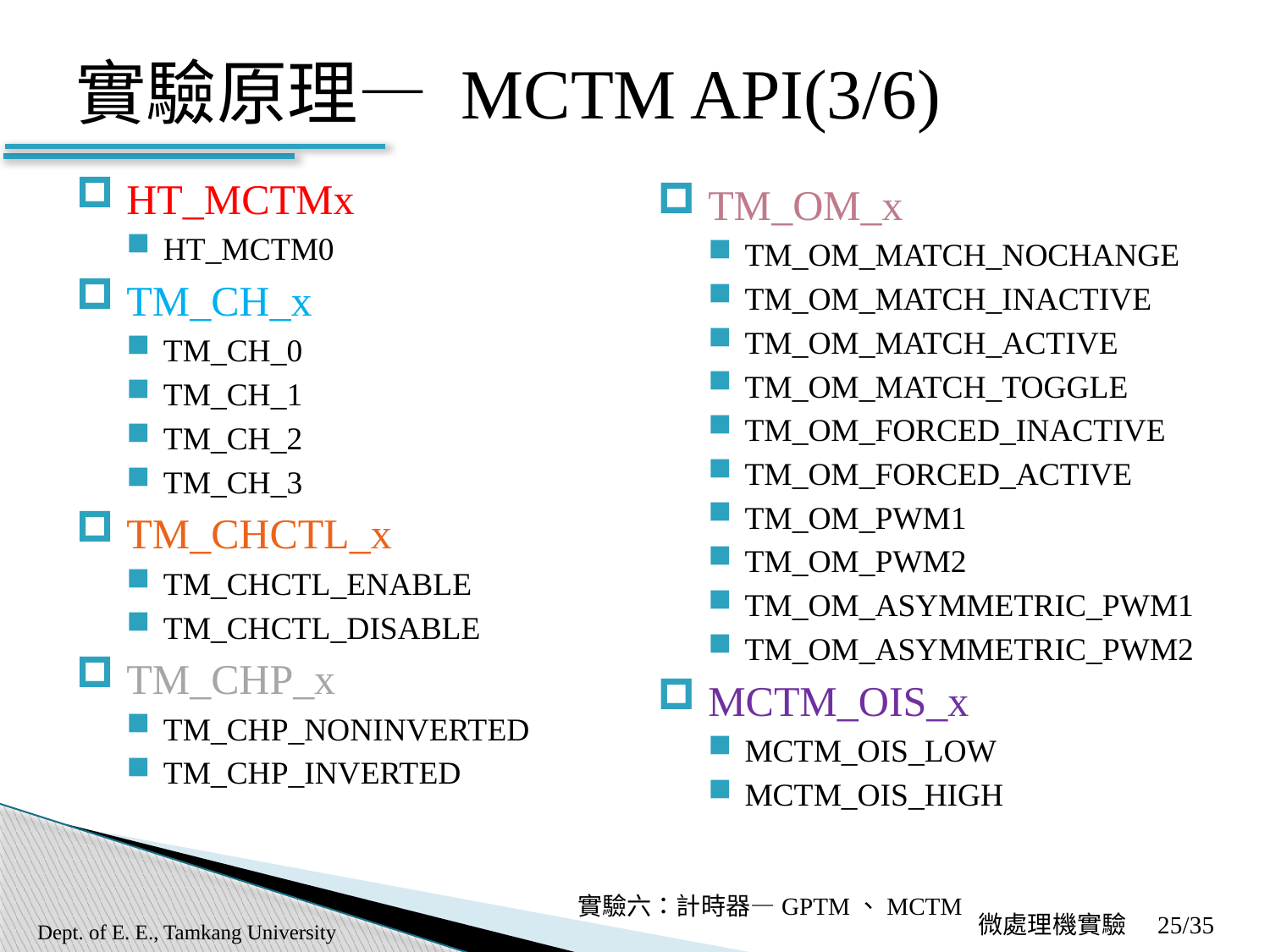

# 實驗原理— MCTM API(3/6)
HT_MCTMx
HT_MCTM0
TM_CH_x
TM_CH_0
TM_CH_1
TM_CH_2
TM_CH_3
TM_CHCTL_x
TM_CHCTL_ENABLE
TM_CHCTL_DISABLE
TM_CHP_x
TM_CHP_NONINVERTED
TM_CHP_INVERTED

TM_OM_x
TM_OM_MATCH_NOCHANGE
TM_OM_MATCH_INACTIVE
TM_OM_MATCH_ACTIVE
TM_OM_MATCH_TOGGLE
TM_OM_FORCED_INACTIVE
TM_OM_FORCED_ACTIVE
TM_OM_PWM1
TM_OM_PWM2
TM_OM_ASYMMETRIC_PWM1
TM_OM_ASYMMETRIC_PWM2
MCTM_OIS_x
MCTM_OIS_LOW
MCTM_OIS_HIGH